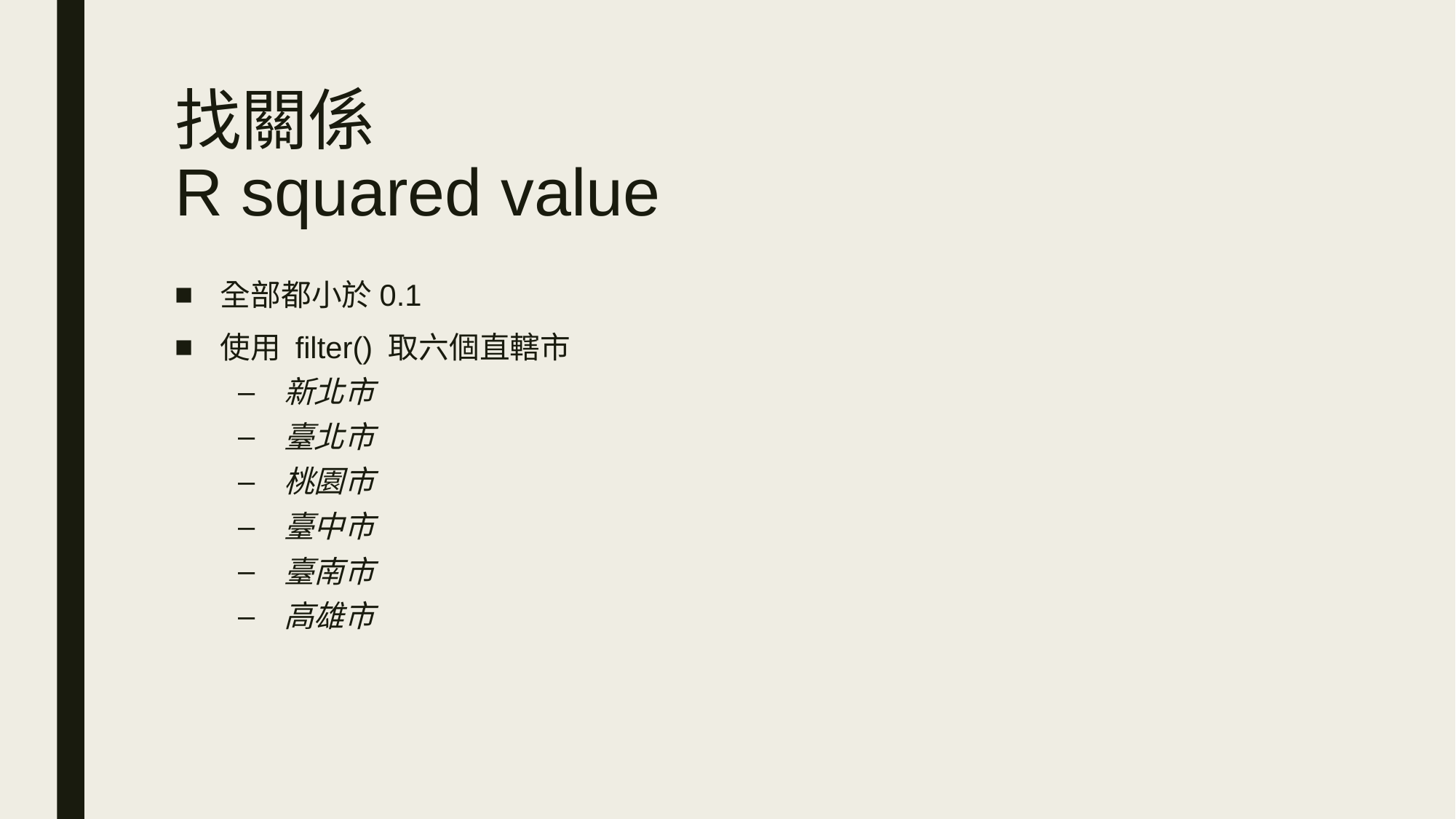

# 找關係 R squared value
全部都小於0.1
使用 filter() 取六個直轄市
新北市
臺北市
桃園市
臺中市
臺南市
高雄市